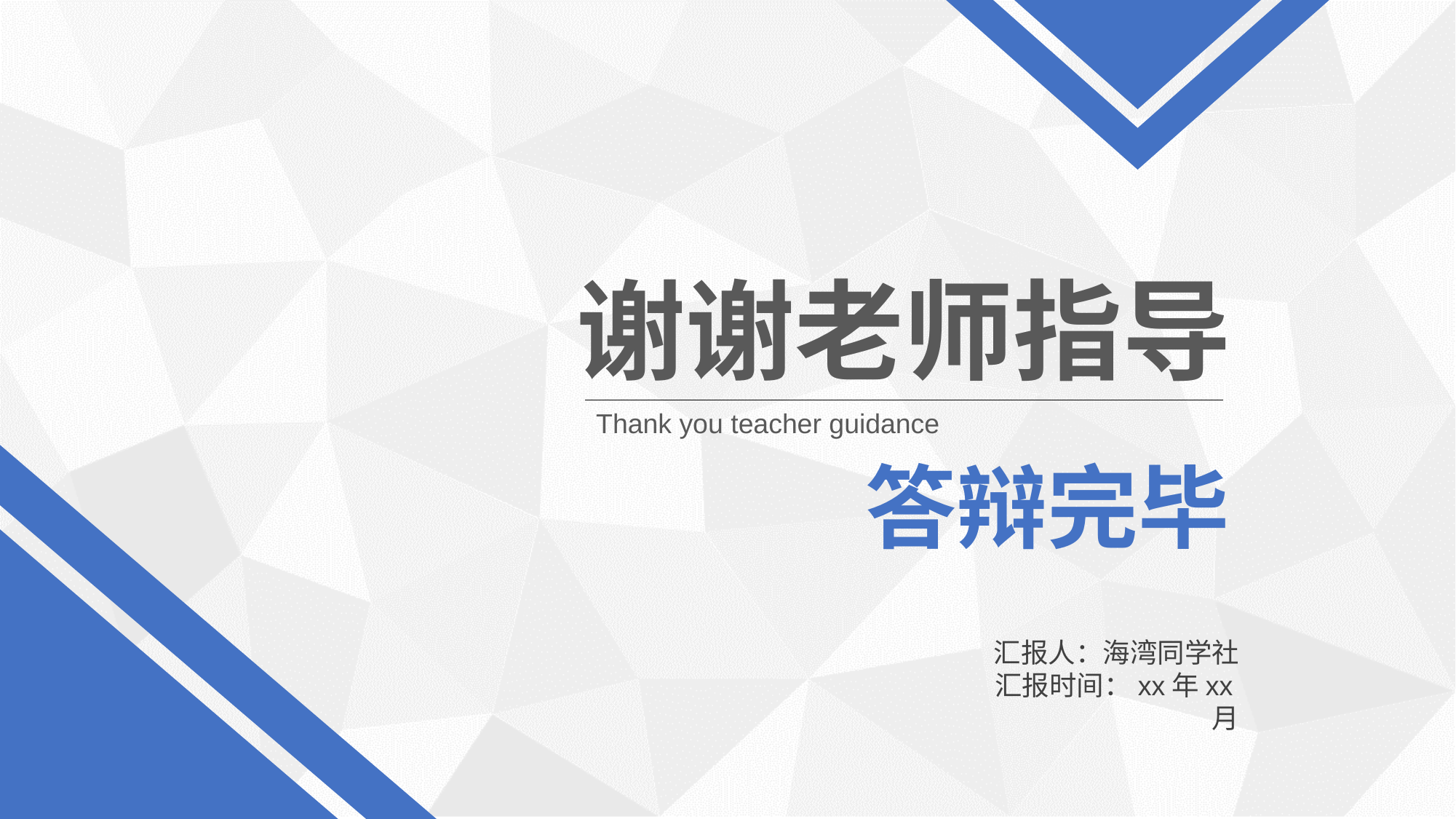

谢谢老师指导
Thank you teacher guidance

答辩完毕
汇报人：海湾同学社
汇报时间：xx年xx月